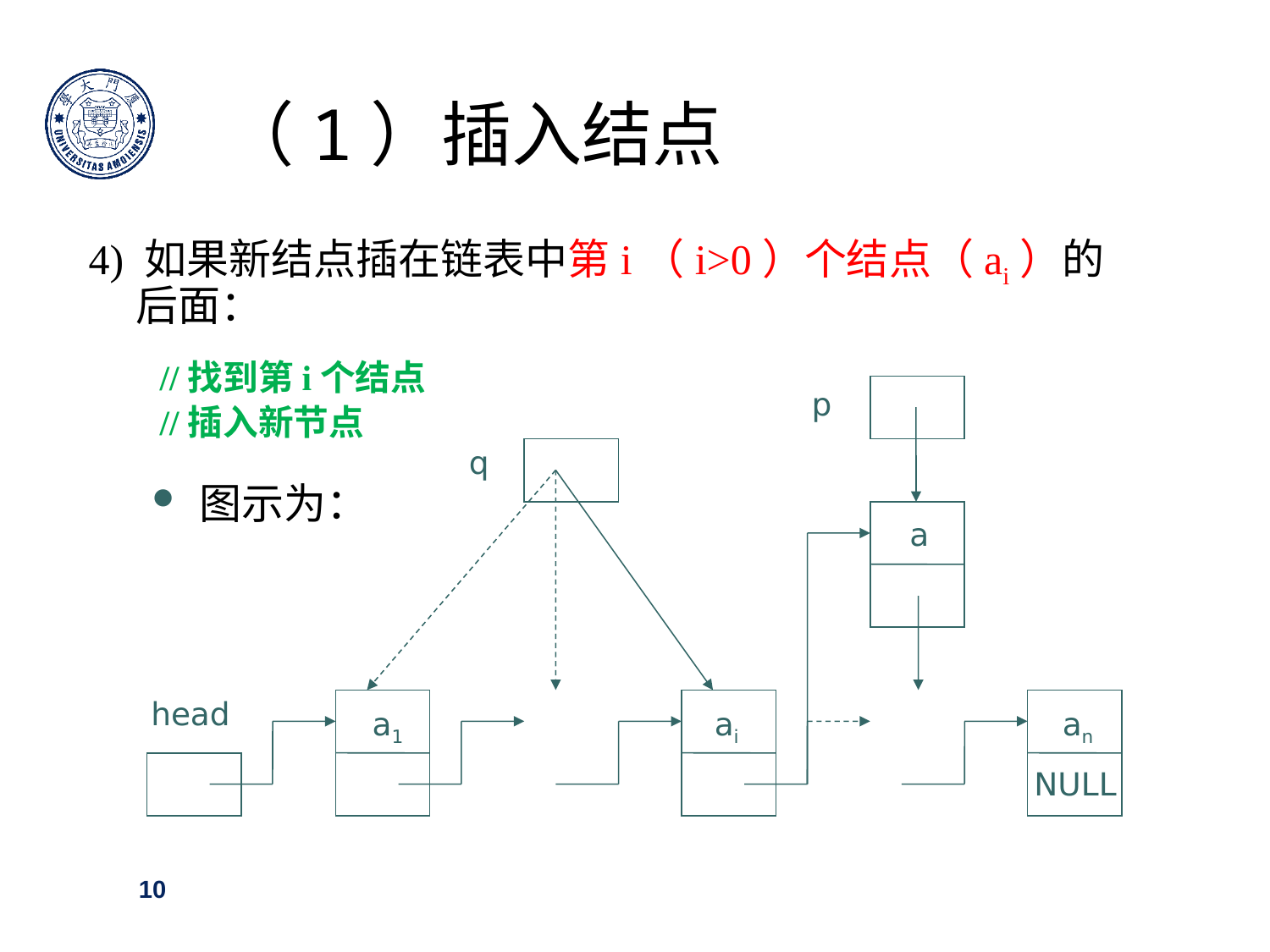

（1）插入结点
4) 如果新结点插在链表中第i（i>0）个结点（ai）的后面：

        //找到第i个结点
        //插入新节点
图示为：

p
q
a
head
a1
ai
an
NULL
10